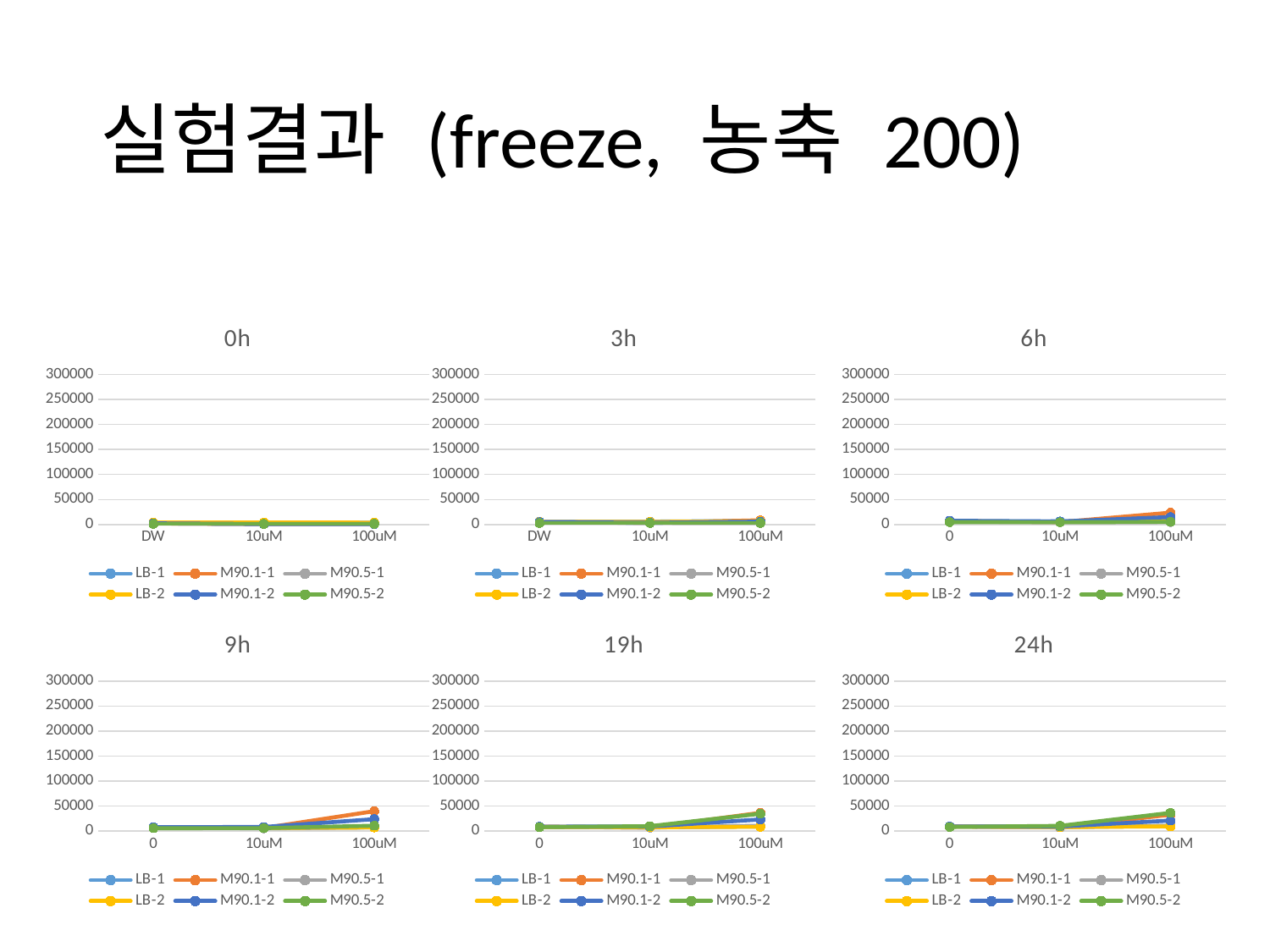

# 실험결과 (freeze, 농축 200)

### Chart: 0h

| Category | LB-1 | M90.1-1 | M90.5-1 | LB-2 | M90.1-2 | M90.5-2 |
|---|---|---|---|---|---|---|
| DW | 3913.272878278227 | 2266.3080594886283 | 1929.0856118942095 | 3907.5563757416003 | 2329.2044157037435 | 1301.4312698328972 |
| 10uM | 3656.3856255083465 | 920.5966248789687 | 1301.9422686051018 | 4040.974046742273 | 966.2216924099109 | 1327.7617898525173 |
| 100uM | 3794.0725998728713 | 950.8144760667316 | 988.1706177674761 | 3843.9999923982127 | 947.123086197201 | 1374.0026800952025 |

### Chart: 3h

| Category | LB-1 | M90.1-1 | M90.5-1 | LB-2 | M90.1-2 | M90.5-2 |
|---|---|---|---|---|---|---|
| DW | 5749.600564875104 | 4773.946781678658 | 4681.214089024011 | 5083.628453268687 | 4716.111148088536 | 3091.58856627521 |
| 10uM | 5798.428001729724 | 3513.6045077088925 | 3307.441207253034 | 5367.992359597517 | 3415.937812576472 | 3065.227311356294 |
| 100uM | 7293.7368531063485 | 8503.10854251588 | 3184.101957101173 | 6556.097556054976 | 5891.3521474749095 | 3095.4834418131295 |

### Chart: 6h

| Category | LB-1 | M90.1-1 | M90.5-1 | LB-2 | M90.1-2 | M90.5-2 |
|---|---|---|---|---|---|---|
| 0 | 6004.791685562033 | 7079.296284996327 | 6035.892865928894 | 5922.3312900081855 | 7617.880864038075 | 4795.518393581475 |
| 10uM | 6393.308335987884 | 4846.237788814203 | 4657.590659395229 | 5833.0610954383 | 6144.165726316966 | 4594.133852157226 |
| 100uM | 7496.471898298589 | 23714.79417678988 | 5087.625864704448 | 7124.616298344631 | 15073.48589208758 | 5375.898160597603 |

### Chart: 9h

| Category | LB-1 | M90.1-1 | M90.5-1 | LB-2 | M90.1-2 | M90.5-2 |
|---|---|---|---|---|---|---|
| 0 | 5827.011631833921 | 7779.641025842271 | 7092.807731270312 | 6358.757283209109 | 7727.012845502357 | 5641.302330876345 |
| 10uM | 6252.091414251844 | 5997.461966376268 | 5339.201178030557 | 6219.441635584254 | 8115.955008920651 | 5808.104311060691 |
| 100uM | 7522.408461998195 | 39737.20337621349 | 7288.117026051877 | 7108.99686119926 | 23756.043134127794 | 10593.05698746502 |

### Chart: 19h

| Category | LB-1 | M90.1-1 | M90.5-1 | LB-2 | M90.1-2 | M90.5-2 |
|---|---|---|---|---|---|---|
| 0 | 7979.295393539917 | 8691.374709396961 | 8269.149901521429 | 8246.512627793469 | 8712.884976892143 | 7848.5309883026375 |
| 10uM | 7285.893139011241 | 6977.323761690048 | 6802.255084526393 | 7616.7712421638935 | 9158.320858886165 | 9742.753298736716 |
| 100uM | 9140.573520240278 | 36357.96514636997 | 10665.72148369486 | 8460.204262366915 | 23071.422511650566 | 34606.776001381295 |

### Chart: 24h

| Category | LB-1 | M90.1-1 | M90.5-1 | LB-2 | M90.1-2 | M90.5-2 |
|---|---|---|---|---|---|---|
| 0 | 8728.347450120911 | 9018.055542098624 | 9261.294999091564 | 9185.106234450925 | 9166.094307489293 | 8155.224458426252 |
| 10uM | 9129.768728754096 | 7324.027564414104 | 7224.157565129564 | 7927.960173318027 | 9042.129042038037 | 10341.957613751989 |
| 100uM | 9954.866950115906 | 32649.87118248134 | 10553.525408734728 | 9235.83204562754 | 20894.84164069199 | 36340.279695518584 |